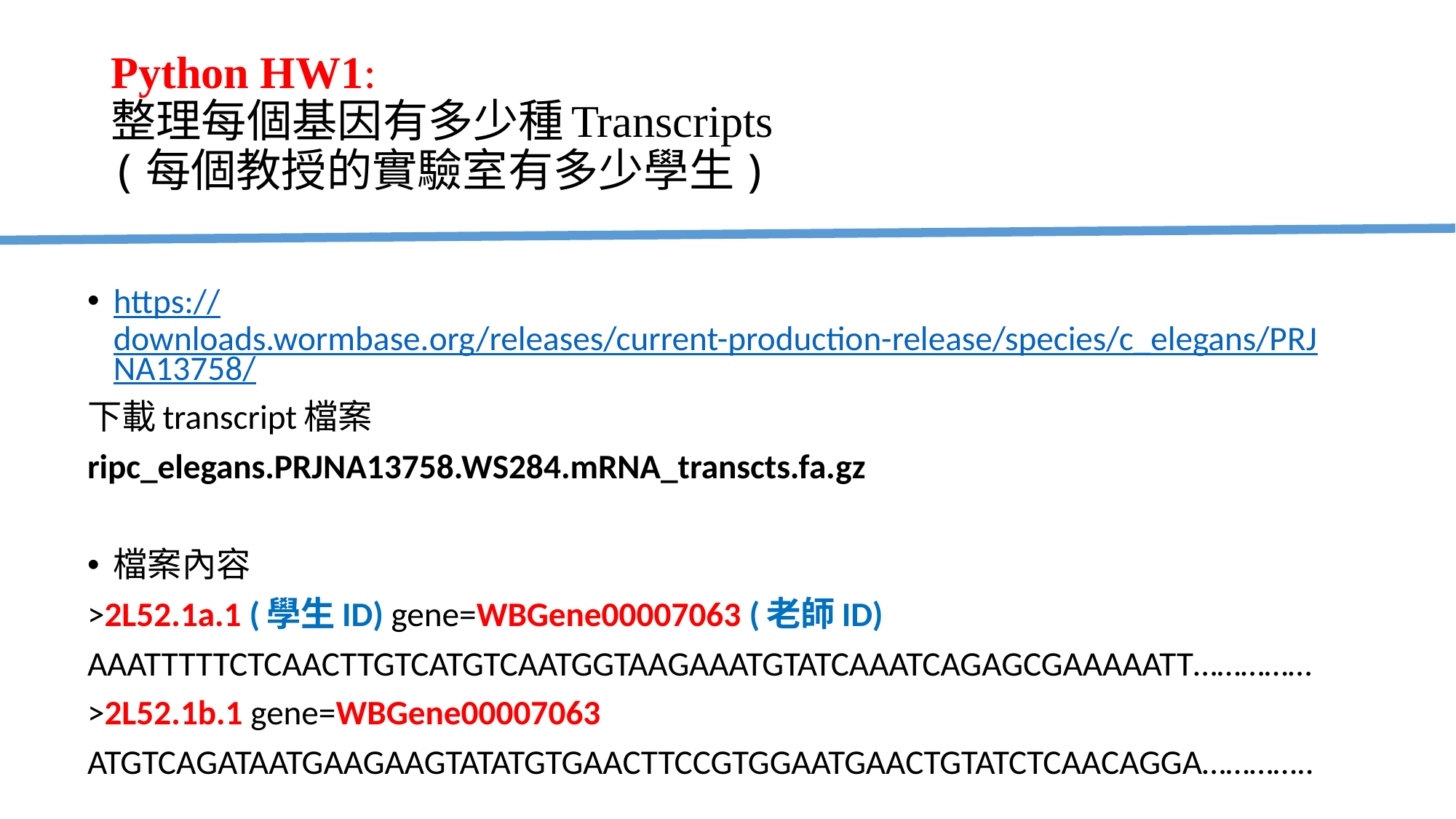

# Python HW1: 整理每個基因有多少種Transcripts (每個教授的實驗室有多少學生)
https://downloads.wormbase.org/releases/current-production-release/species/c_elegans/PRJNA13758/
下載transcript檔案
ripc_elegans.PRJNA13758.WS284.mRNA_transcts.fa.gz

檔案內容
>2L52.1a.1 (學生ID) gene=WBGene00007063 (老師ID)
AAATTTTTCTCAACTTGTCATGTCAATGGTAAGAAATGTATCAAATCAGAGCGAAAAATT……………
>2L52.1b.1 gene=WBGene00007063
ATGTCAGATAATGAAGAAGTATATGTGAACTTCCGTGGAATGAACTGTATCTCAACAGGA…………..